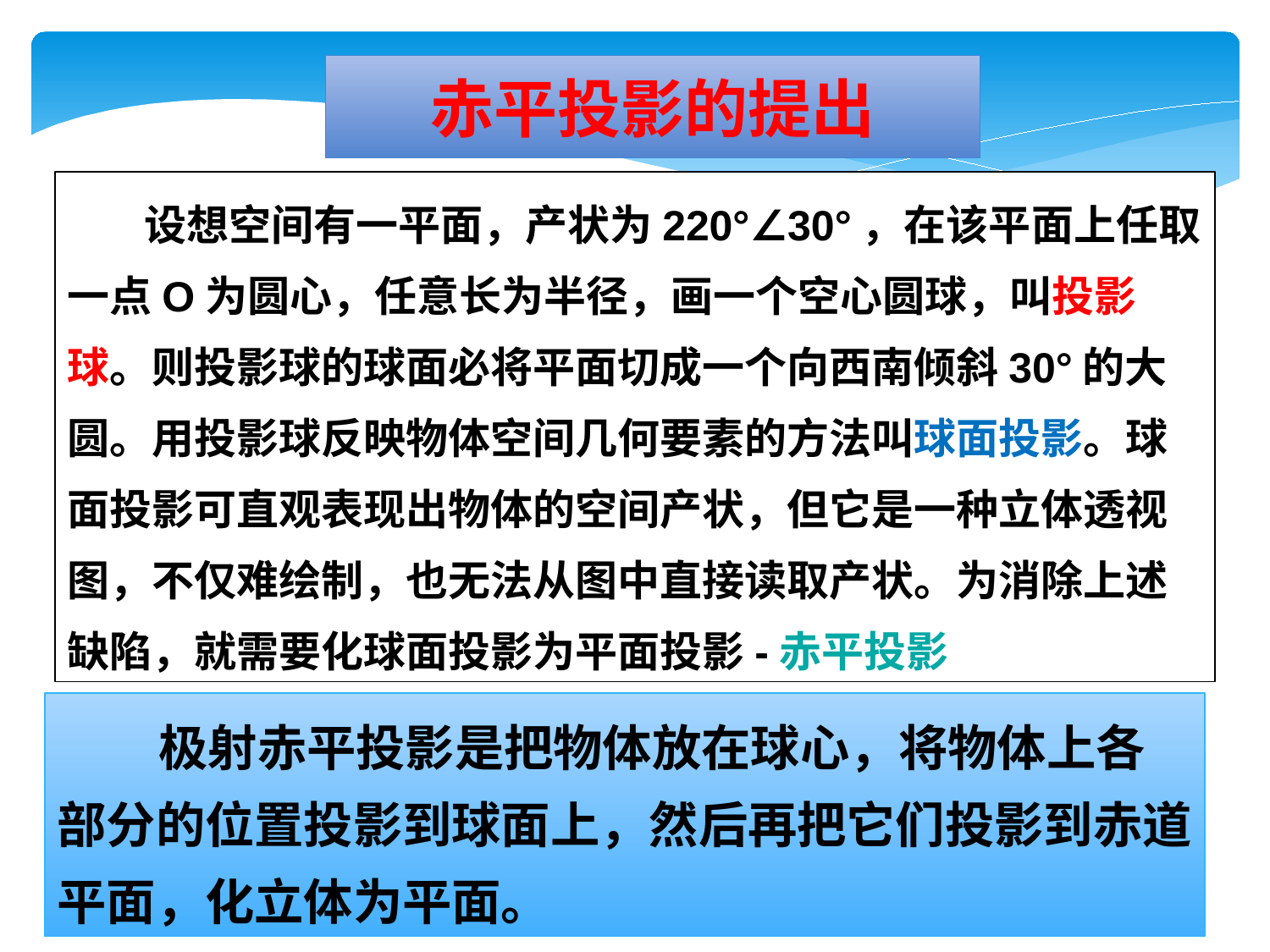

赤平投影的提出
       设想空间有一平面，产状为220°∠30°，在该平面上任取一点O为圆心，任意长为半径，画一个空心圆球，叫投影球。则投影球的球面必将平面切成一个向西南倾斜30°的大圆。用投影球反映物体空间几何要素的方法叫球面投影。球面投影可直观表现出物体的空间产状，但它是一种立体透视图，不仅难绘制，也无法从图中直接读取产状。为消除上述缺陷，就需要化球面投影为平面投影-赤平投影

        极射赤平投影是把物体放在球心，将物体上各部分的位置投影到球面上，然后再把它们投影到赤道平面，化立体为平面。